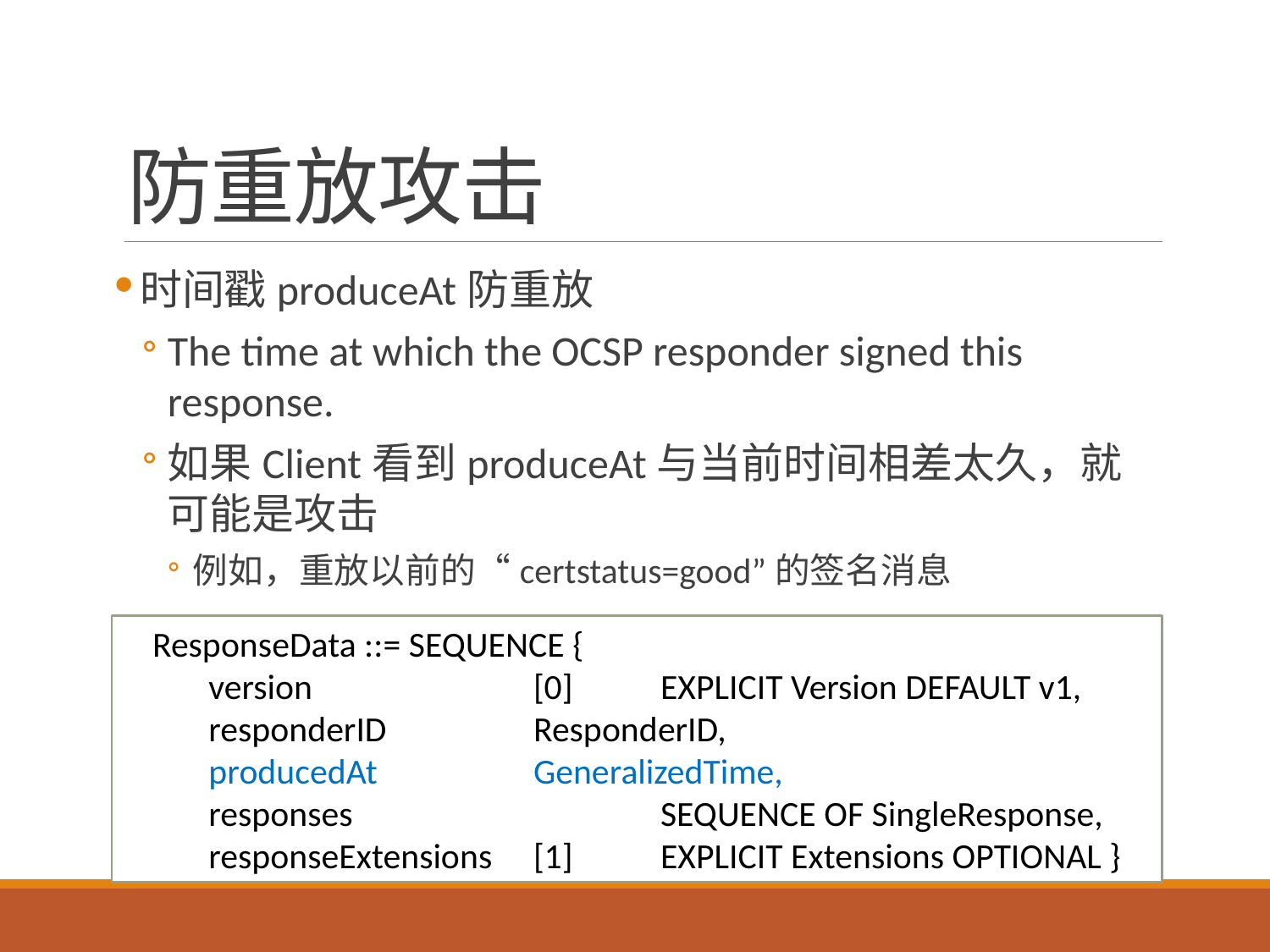

# 防重放攻击
时间戳produceAt防重放
The time at which the OCSP responder signed this response.
如果Client看到produceAt与当前时间相差太久，就可能是攻击
例如，重放以前的“certstatus=good”的签名消息

ResponseData ::= SEQUENCE {
       version 		[0] 	EXPLICIT Version DEFAULT v1,
       responderID 		ResponderID,
       producedAt 		GeneralizedTime,
       responses 			SEQUENCE OF SingleResponse,
       responseExtensions	[1] 	EXPLICIT Extensions OPTIONAL }
97